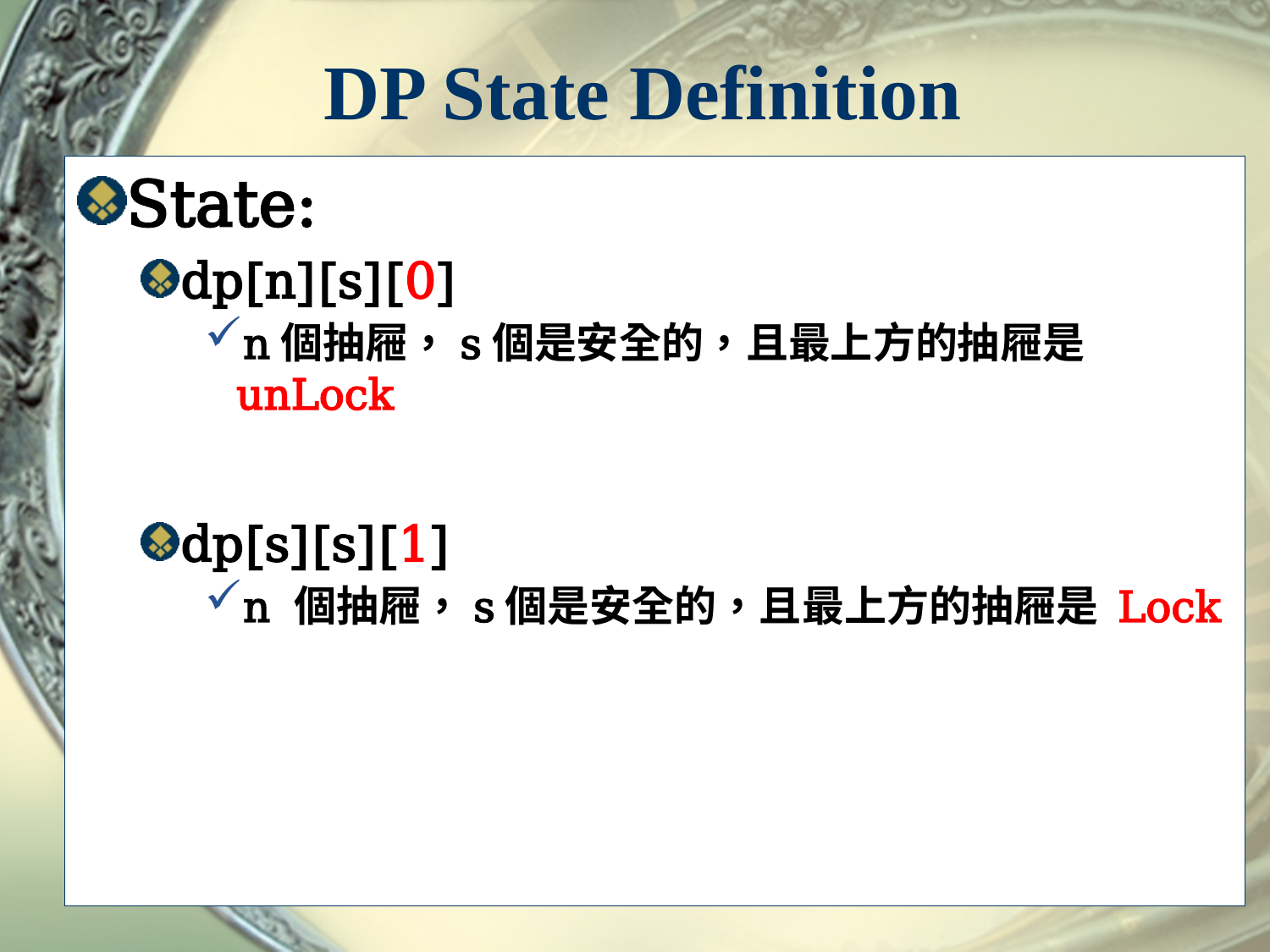

# DP State Definition
State:
dp[n][s][0]
n個抽屜，s個是安全的，且最上方的抽屜是 unLock

dp[s][s][1]
n 個抽屜，s個是安全的，且最上方的抽屜是 Lock